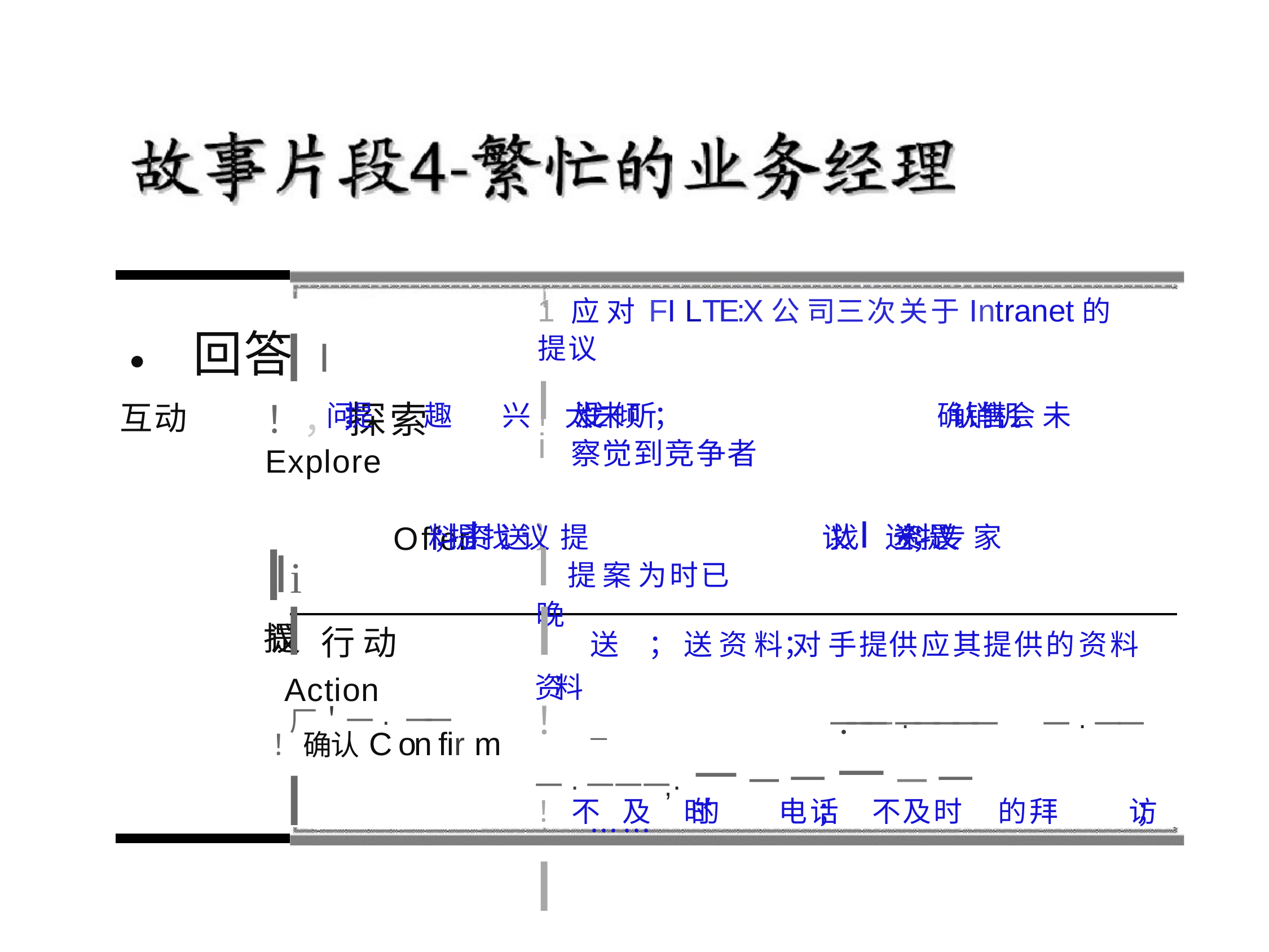

# ．回答I 互动

1 应 对 F  I LTE:X公 司三次关于Intranet的提议
I
I
！， 探索Explore
i  太  忙  未  倾  听  ；              没             兴              趣              提         问；	确 认 销 售 机 会 未
i 察觉到竞争者
I I 提议
｝ 提         议         找        I  送         资        料      ；提	议 找 I 送 资 料 ； 提 议 专 家
O	ffer
I提 案 为时已晚
i
I行 动 Action
I 送 资料

； 送 资 料；  对 手提供应其提供的资料
！ _	．一·                  一一     一 一一一一一	一·一一一·一一一 ,·－－－－－－
！ 不	及	时的	电	话；	不	及	时	的	拜	访；	…	…
I
厂＇一· 一一
！ 确 认 C on fir m
I